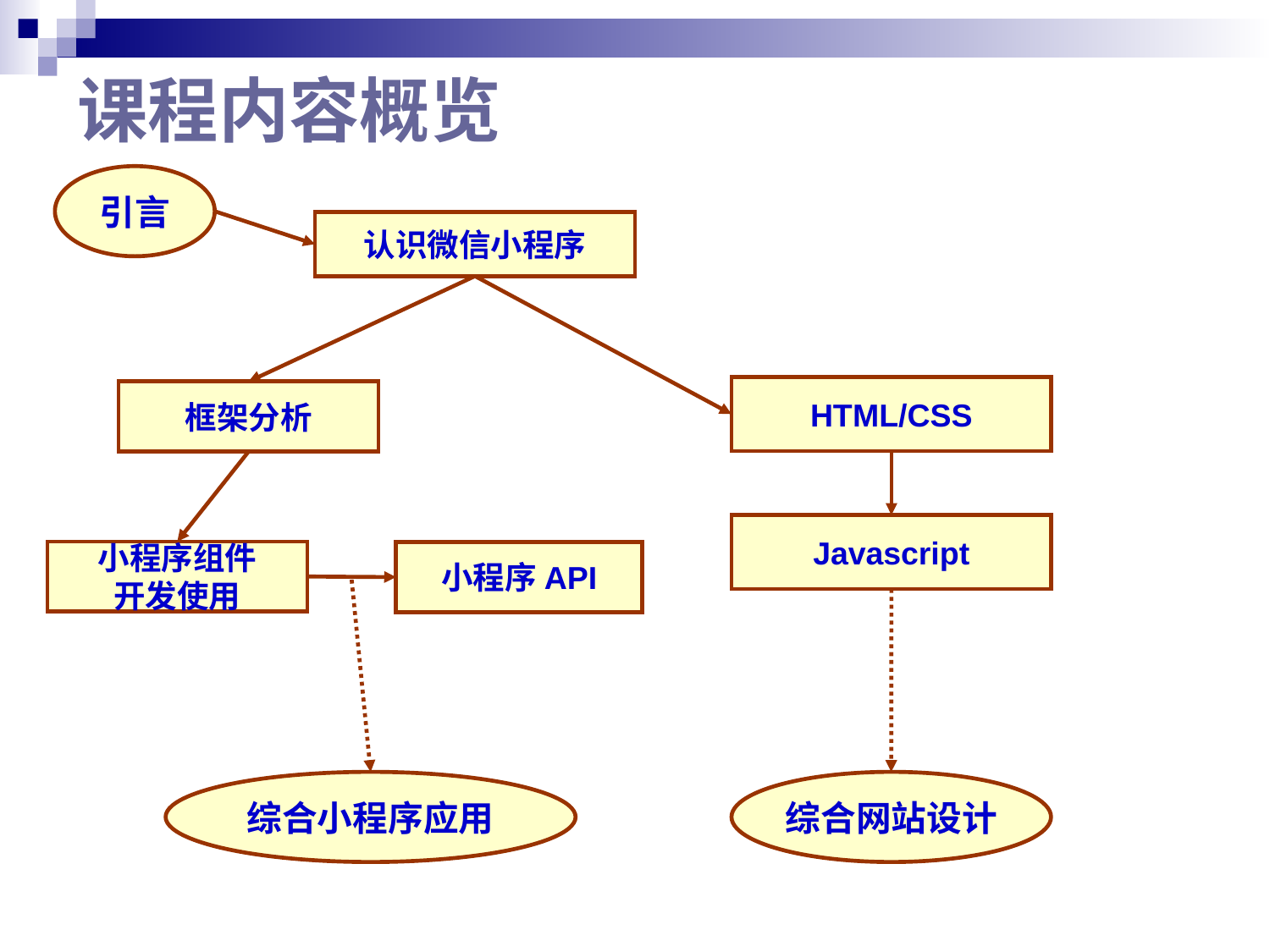

# 课程内容概览
引言
认识微信小程序
HTML/CSS
框架分析
Javascript
小程序组件
开发使用
小程序API
综合小程序应用
综合网站设计